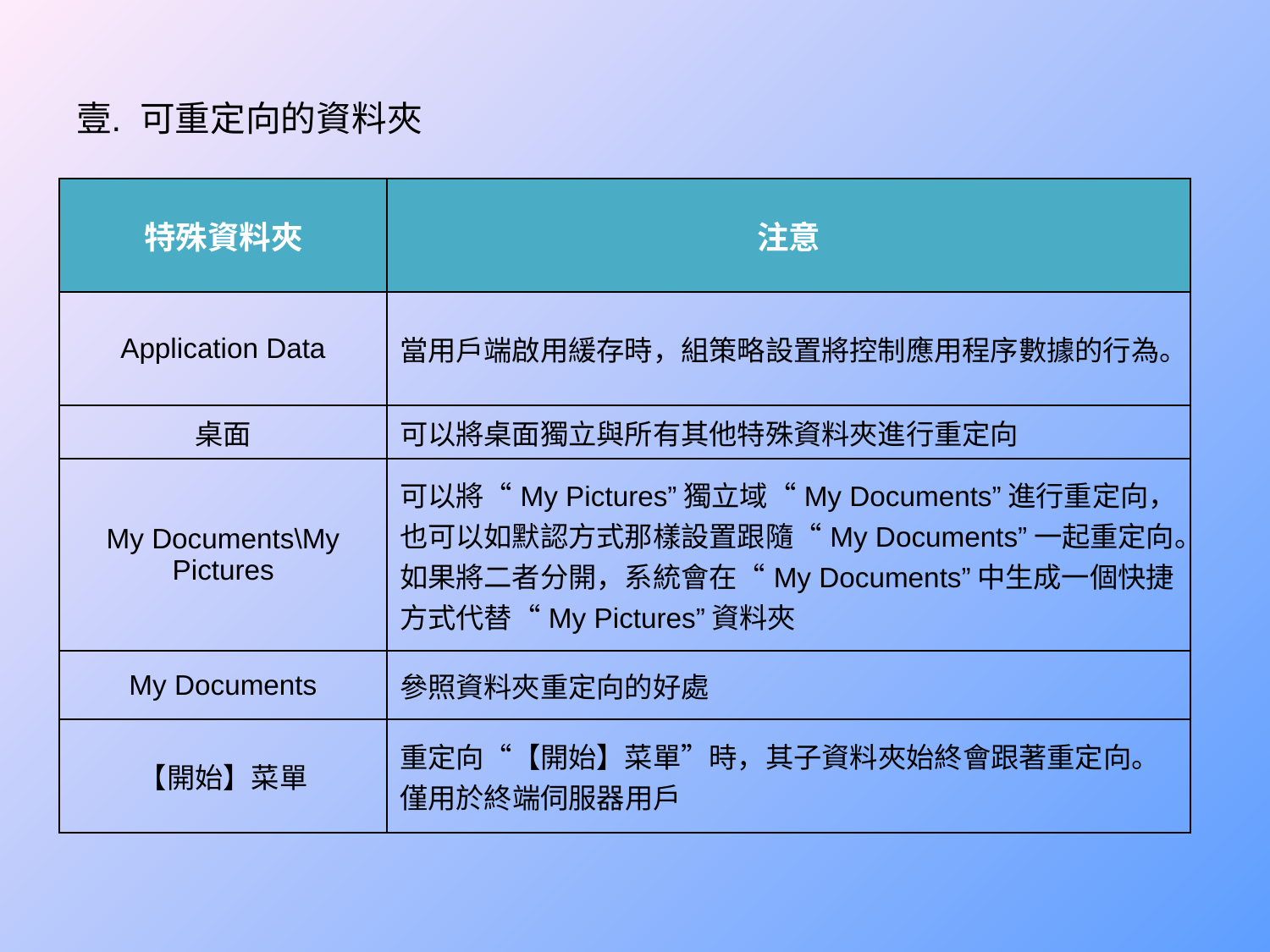

# 可重定向的資料夾
| 特殊資料夾 | 注意 |
| --- | --- |
| Application Data | 當用戶端啟用緩存時，組策略設置將控制應用程序數據的行為。 |
| 桌面 | 可以將桌面獨立與所有其他特殊資料夾進行重定向 |
| My Documents\My Pictures | 可以將“My Pictures”獨立域“My Documents”進行重定向，也可以如默認方式那樣設置跟隨“My Documents”一起重定向。如果將二者分開，系統會在“My Documents”中生成一個快捷方式代替“My Pictures”資料夾 |
| My Documents | 參照資料夾重定向的好處 |
| 【開始】菜單 | 重定向“【開始】菜單”時，其子資料夾始終會跟著重定向。僅用於終端伺服器用戶 |